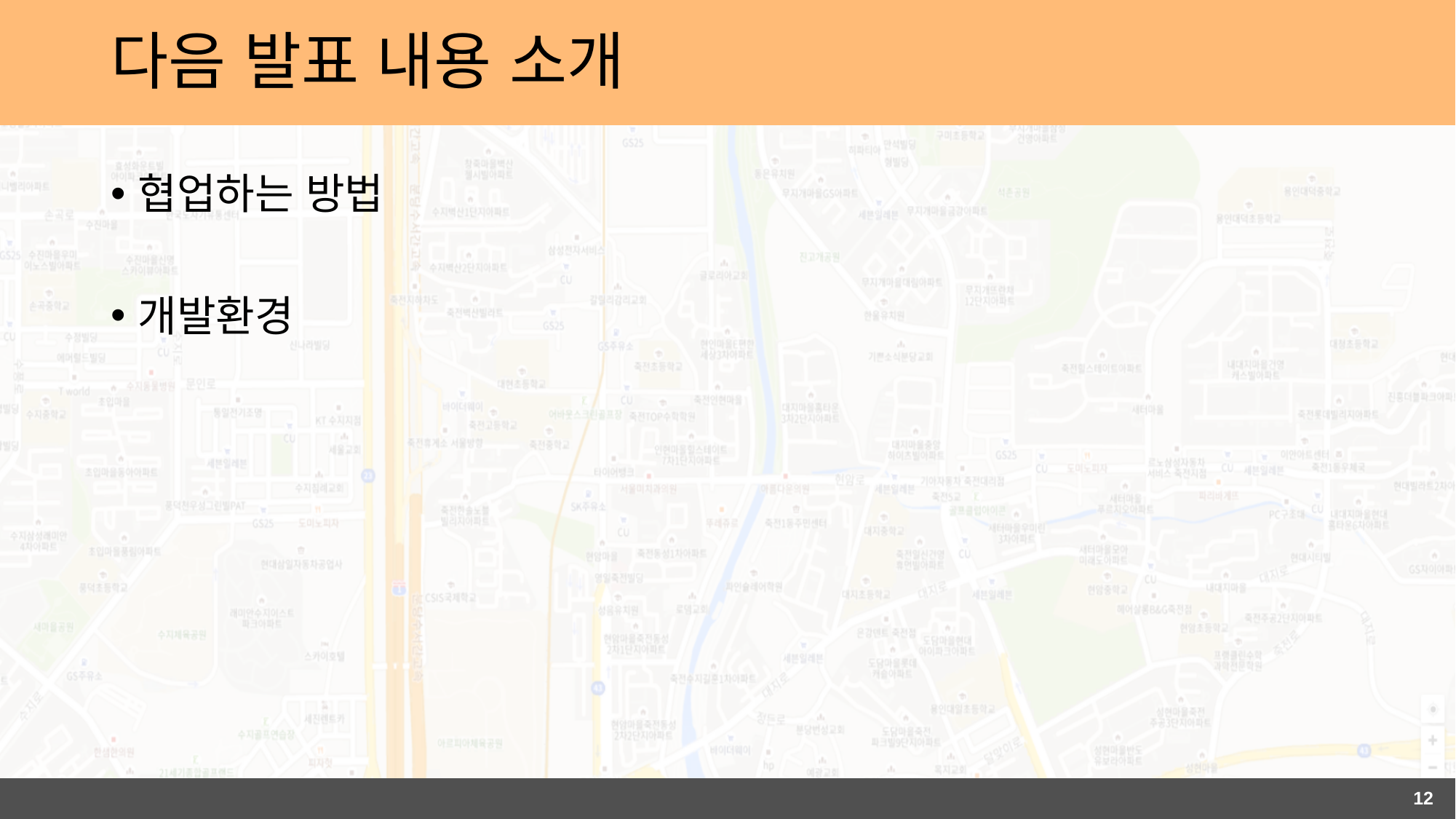

# 다음 발표 내용 소개
협업하는 방법

개발환경
12